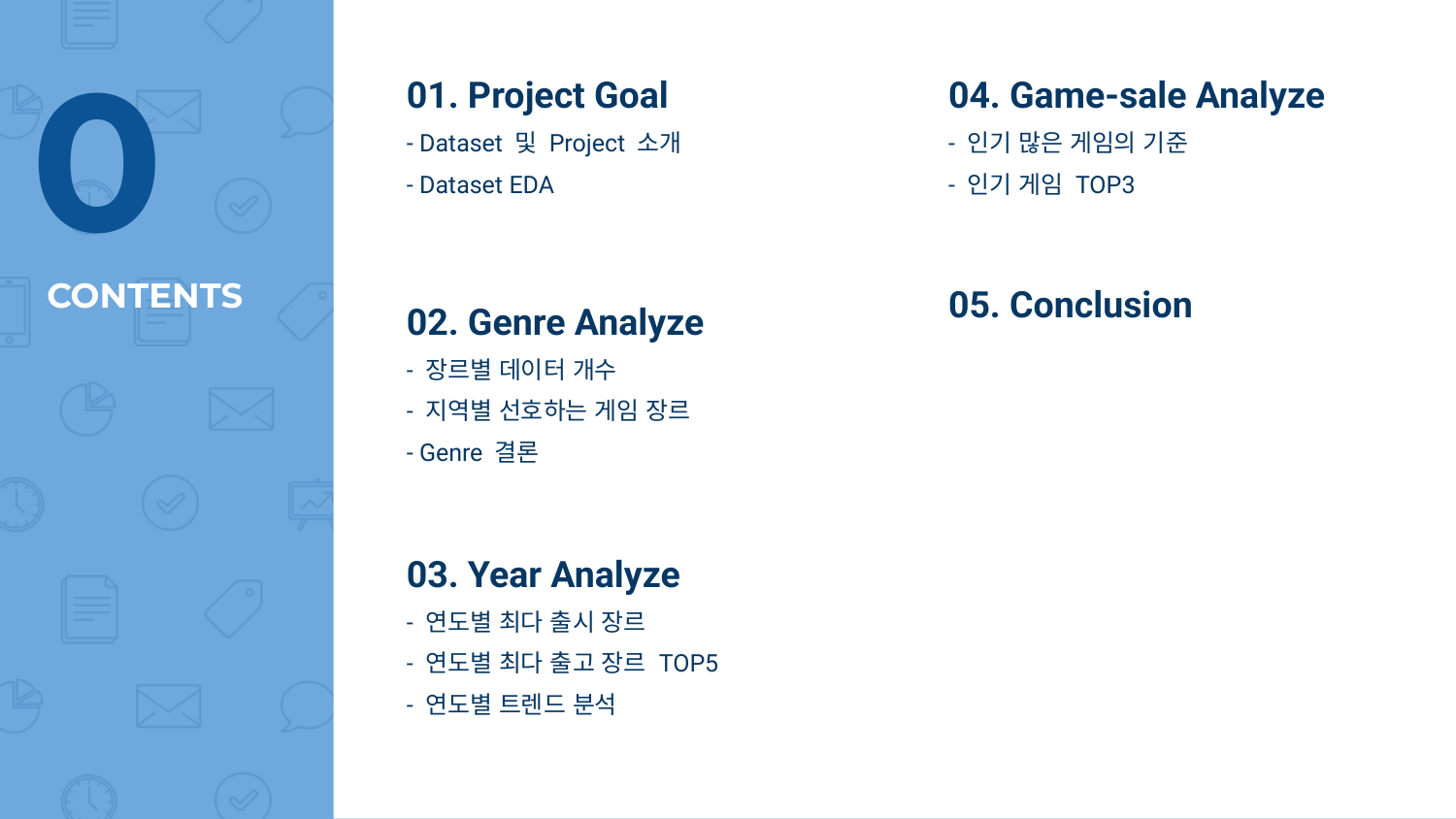

0
01. Project Goal
- Dataset 및 Project 소개
- Dataset EDA
04. Game-sale Analyze
- 인기 많은 게임의 기준
- 인기 게임 TOP3
# CONTENTS
05. Conclusion
02. Genre Analyze
- 장르별 데이터 개수
- 지역별 선호하는 게임 장르
- Genre 결론
03. Year Analyze
- 연도별 최다 출시 장르
- 연도별 최다 출고 장르 TOP5
- 연도별 트렌드 분석